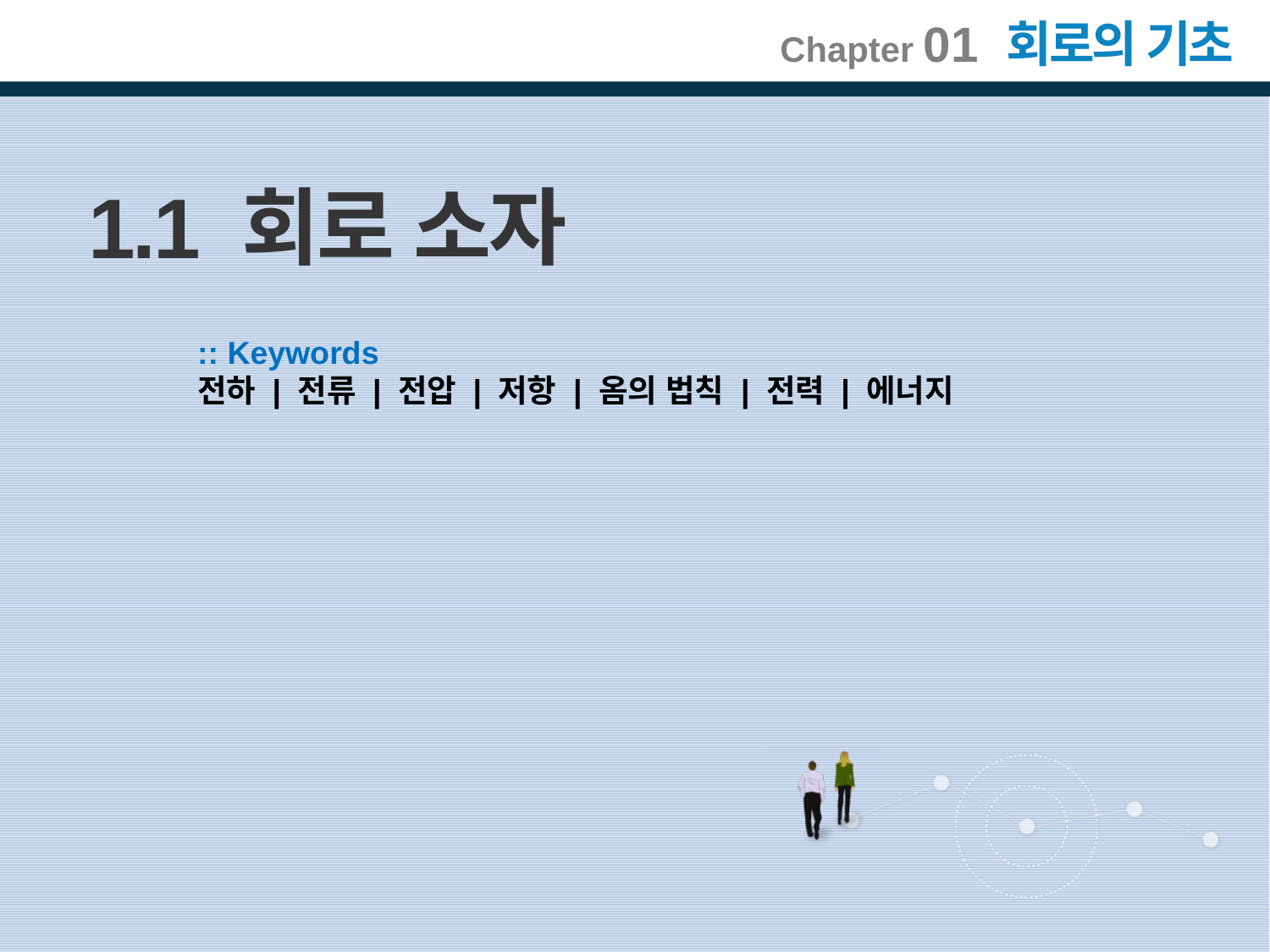

1.1 회로 소자
:: Keywords
전하 | 전류 | 전압 | 저항 | 옴의 법칙 | 전력 | 에너지